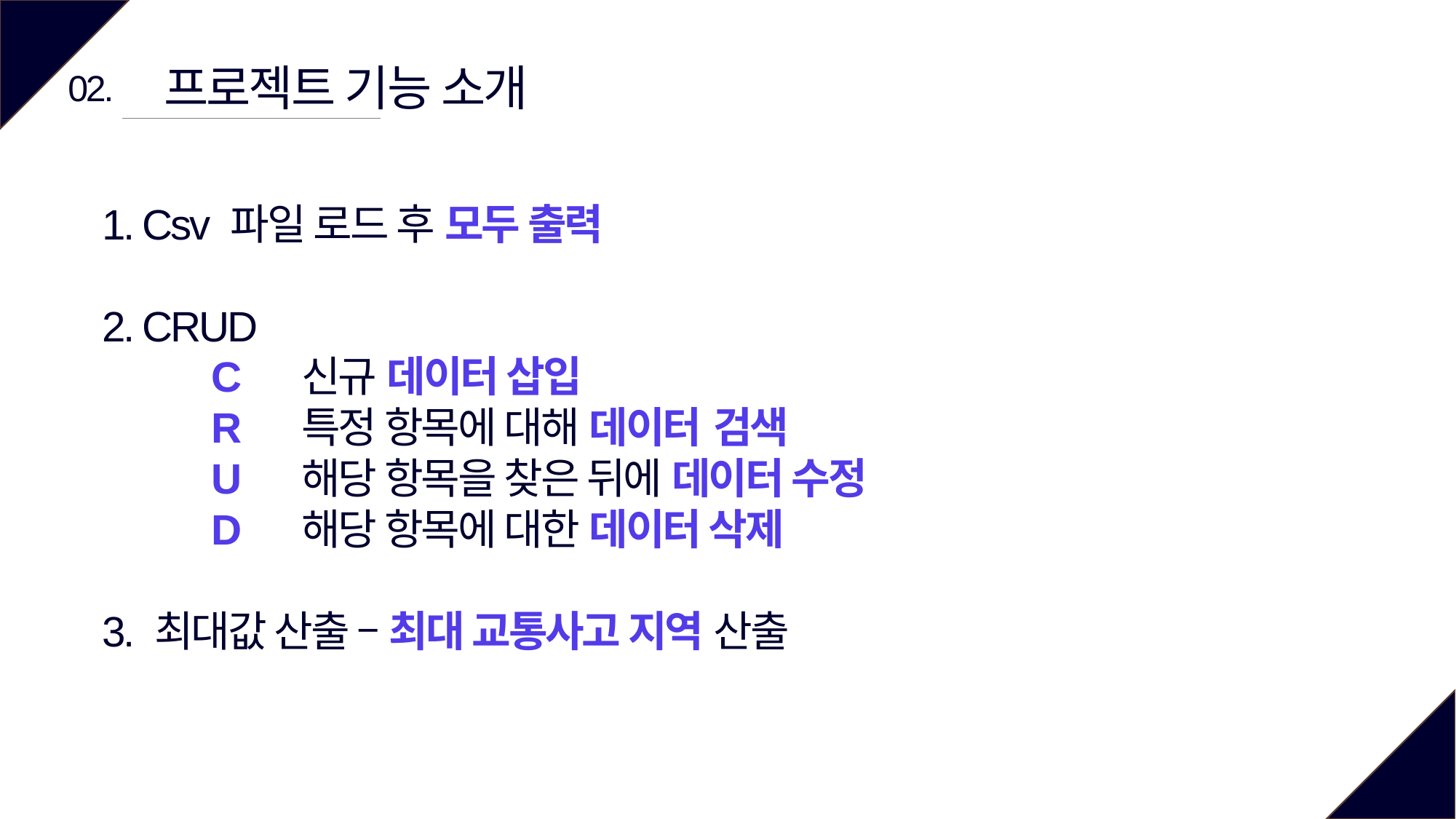

프로젝트 기능 소개
02.
1. Csv 파일 로드 후 모두 출력

2. CRUD
	C     신규 데이터 삽입
	R     특정 항목에 대해 데이터 검색
	U     해당 항목을 찾은 뒤에 데이터 수정
	D     해당 항목에 대한 데이터 삭제

3. 최대값 산출 – 최대 교통사고 지역 산출